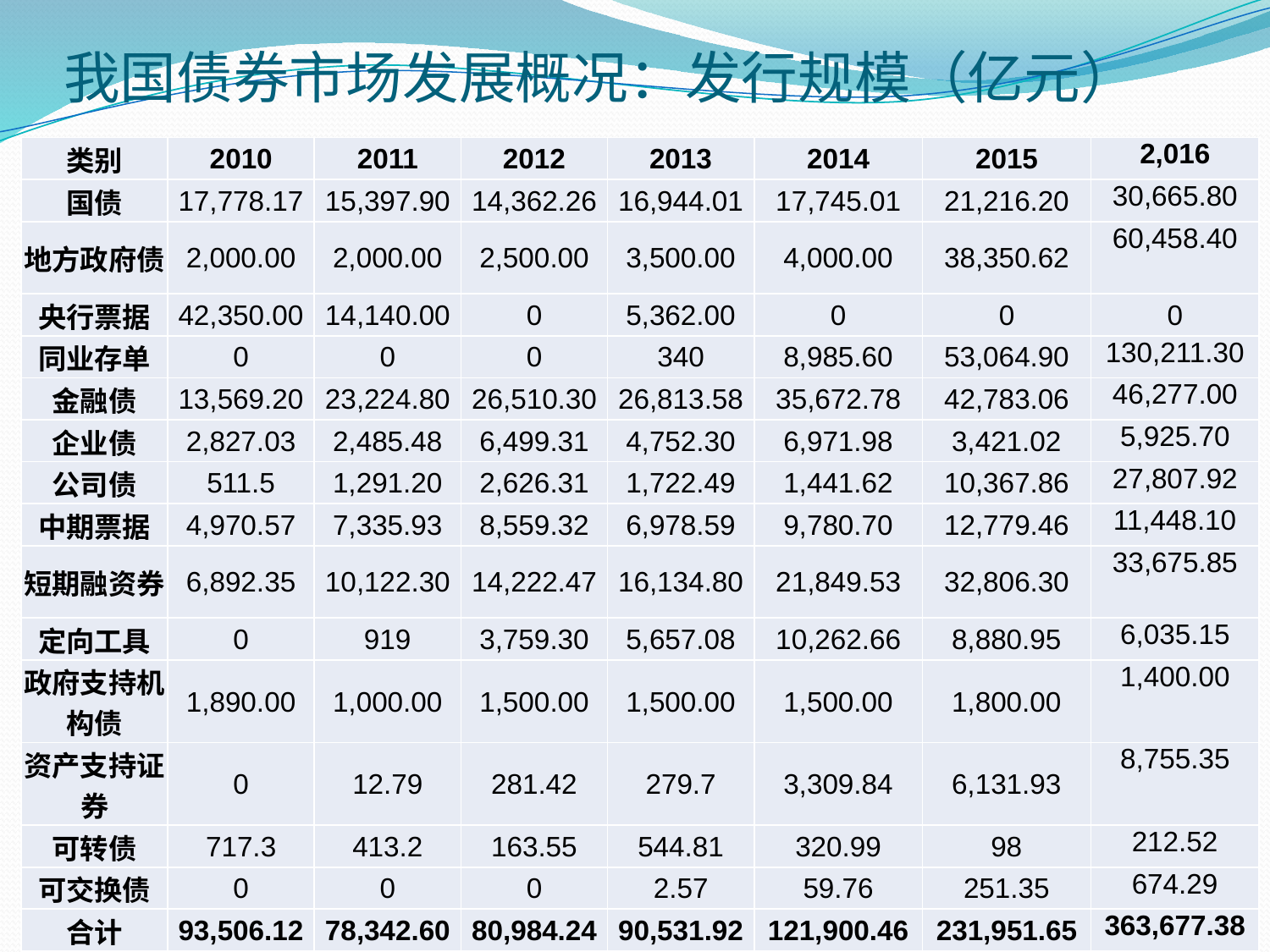

# 我国债券市场发展概况：发行规模（亿元）
| 类别 | 2010 | 2011 | 2012 | 2013 | 2014 | 2015 | 2,016 |
| --- | --- | --- | --- | --- | --- | --- | --- |
| 国债 | 17,778.17 | 15,397.90 | 14,362.26 | 16,944.01 | 17,745.01 | 21,216.20 | 30,665.80 |
| 地方政府债 | 2,000.00 | 2,000.00 | 2,500.00 | 3,500.00 | 4,000.00 | 38,350.62 | 60,458.40 |
| 央行票据 | 42,350.00 | 14,140.00 | 0 | 5,362.00 | 0 | 0 | 0 |
| 同业存单 | 0 | 0 | 0 | 340 | 8,985.60 | 53,064.90 | 130,211.30 |
| 金融债 | 13,569.20 | 23,224.80 | 26,510.30 | 26,813.58 | 35,672.78 | 42,783.06 | 46,277.00 |
| 企业债 | 2,827.03 | 2,485.48 | 6,499.31 | 4,752.30 | 6,971.98 | 3,421.02 | 5,925.70 |
| 公司债 | 511.5 | 1,291.20 | 2,626.31 | 1,722.49 | 1,441.62 | 10,367.86 | 27,807.92 |
| 中期票据 | 4,970.57 | 7,335.93 | 8,559.32 | 6,978.59 | 9,780.70 | 12,779.46 | 11,448.10 |
| 短期融资券 | 6,892.35 | 10,122.30 | 14,222.47 | 16,134.80 | 21,849.53 | 32,806.30 | 33,675.85 |
| 定向工具 | 0 | 919 | 3,759.30 | 5,657.08 | 10,262.66 | 8,880.95 | 6,035.15 |
| 政府支持机构债 | 1,890.00 | 1,000.00 | 1,500.00 | 1,500.00 | 1,500.00 | 1,800.00 | 1,400.00 |
| 资产支持证券 | 0 | 12.79 | 281.42 | 279.7 | 3,309.84 | 6,131.93 | 8,755.35 |
| 可转债 | 717.3 | 413.2 | 163.55 | 544.81 | 320.99 | 98 | 212.52 |
| 可交换债 | 0 | 0 | 0 | 2.57 | 59.76 | 251.35 | 674.29 |
| 合计 | 93,506.12 | 78,342.60 | 80,984.24 | 90,531.92 | 121,900.46 | 231,951.65 | 363,677.38 |
CUFE MBA 金融市场与金融机构
44